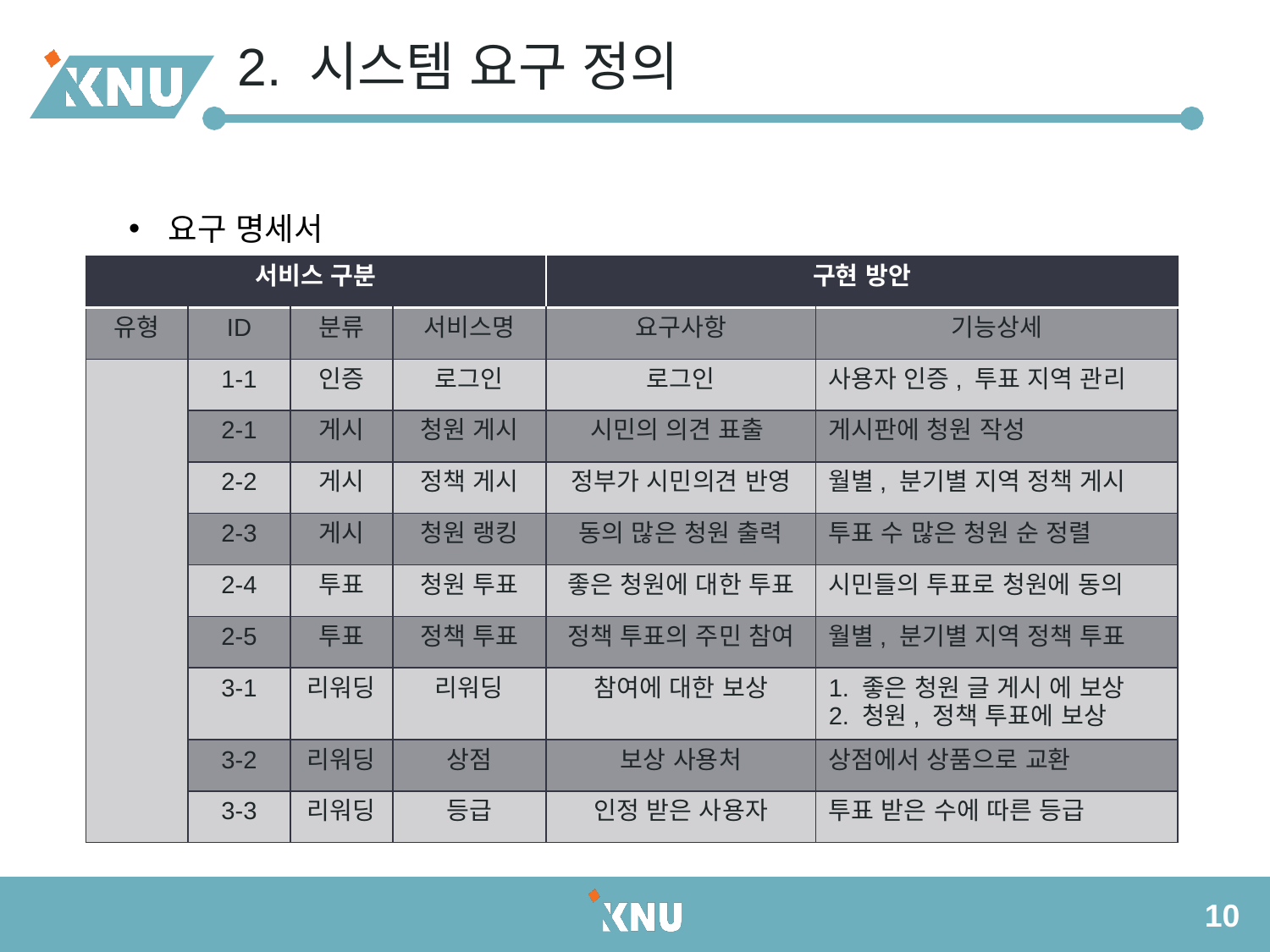

# 2. 시스템 요구 정의
요구 명세서
| 서비스 구분 |  |  |  | 구현 방안 |  |
| --- | --- | --- | --- | --- | --- |
| 유형 | ID | 분류 | 서비스명 | 요구사항 | 기능상세 |
|  | 1-1 | 인증 | 로그인 | 로그인 | 사용자 인증, 투표 지역 관리 |
|  | 2-1 | 게시 | 청원 게시 | 시민의 의견 표출 | 게시판에 청원 작성 |
|  | 2-2 | 게시 | 정책 게시 | 정부가 시민의견 반영 | 월별, 분기별 지역 정책 게시 |
|  | 2-3 | 게시 | 청원 랭킹 | 동의 많은 청원 출력 | 투표 수 많은 청원 순 정렬 |
|  | 2-4 | 투표 | 청원 투표 | 좋은 청원에 대한 투표 | 시민들의 투표로 청원에 동의 |
|  | 2-5 | 투표 | 정책 투표 | 정책 투표의 주민 참여 | 월별, 분기별 지역 정책 투표 |
|  | 3-1 | 리워딩 | 리워딩 | 참여에 대한 보상 | 1. 좋은 청원 글 게시 에 보상 2. 청원, 정책 투표에 보상 |
|  | 3-2 | 리워딩 | 상점 | 보상 사용처 | 상점에서 상품으로 교환 |
|  | 3-3 | 리워딩 | 등급 | 인정 받은 사용자 | 투표 받은 수에 따른 등급 |
10